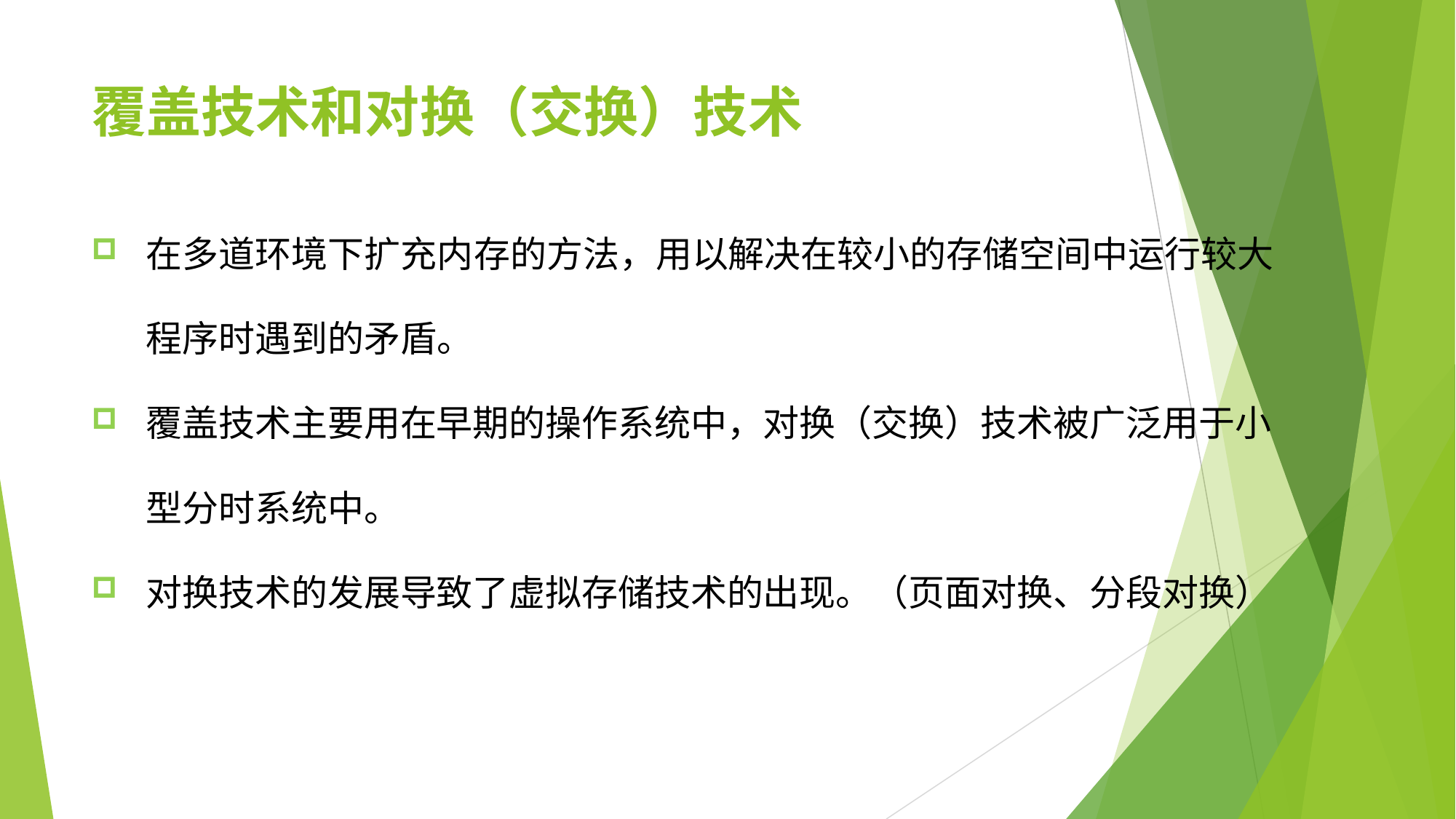

# 覆盖技术和对换（交换）技术
在多道环境下扩充内存的方法，用以解决在较小的存储空间中运行较大

程序时遇到的矛盾。

覆盖技术主要用在早期的操作系统中，对换（交换）技术被广泛用于小

型分时系统中。

对换技术的发展导致了虚拟存储技术的出现。（页面对换、分段对换）